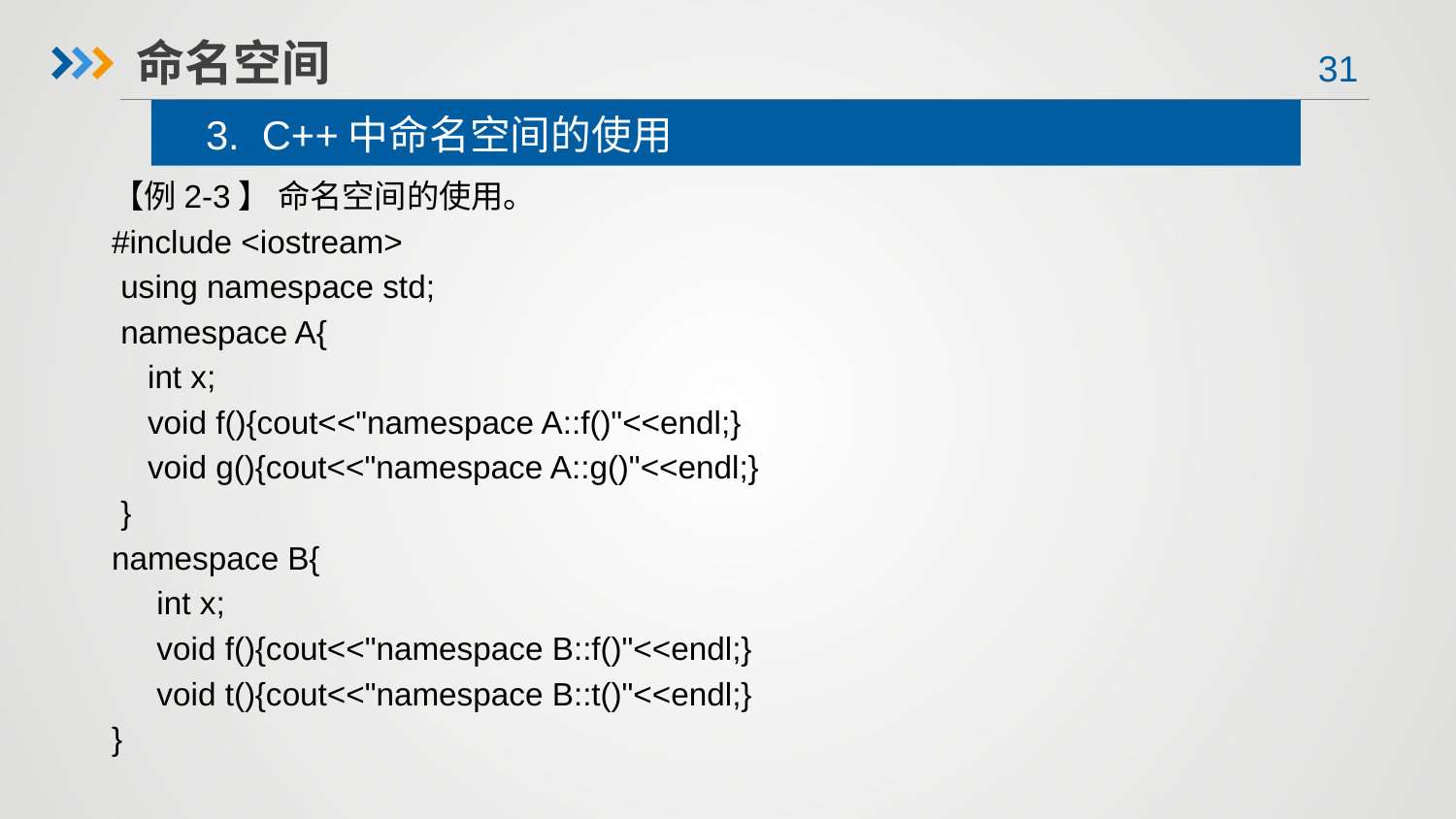

命名空间

3.  C++中命名空间的使用
【例2-3】 命名空间的使用。
#include <iostream>
 using namespace std;
 namespace A{
    int x;
    void f(){cout<<"namespace A::f()"<<endl;}
    void g(){cout<<"namespace A::g()"<<endl;}
 }
namespace B{
     int x;
     void f(){cout<<"namespace B::f()"<<endl;}
     void t(){cout<<"namespace B::t()"<<endl;}
}